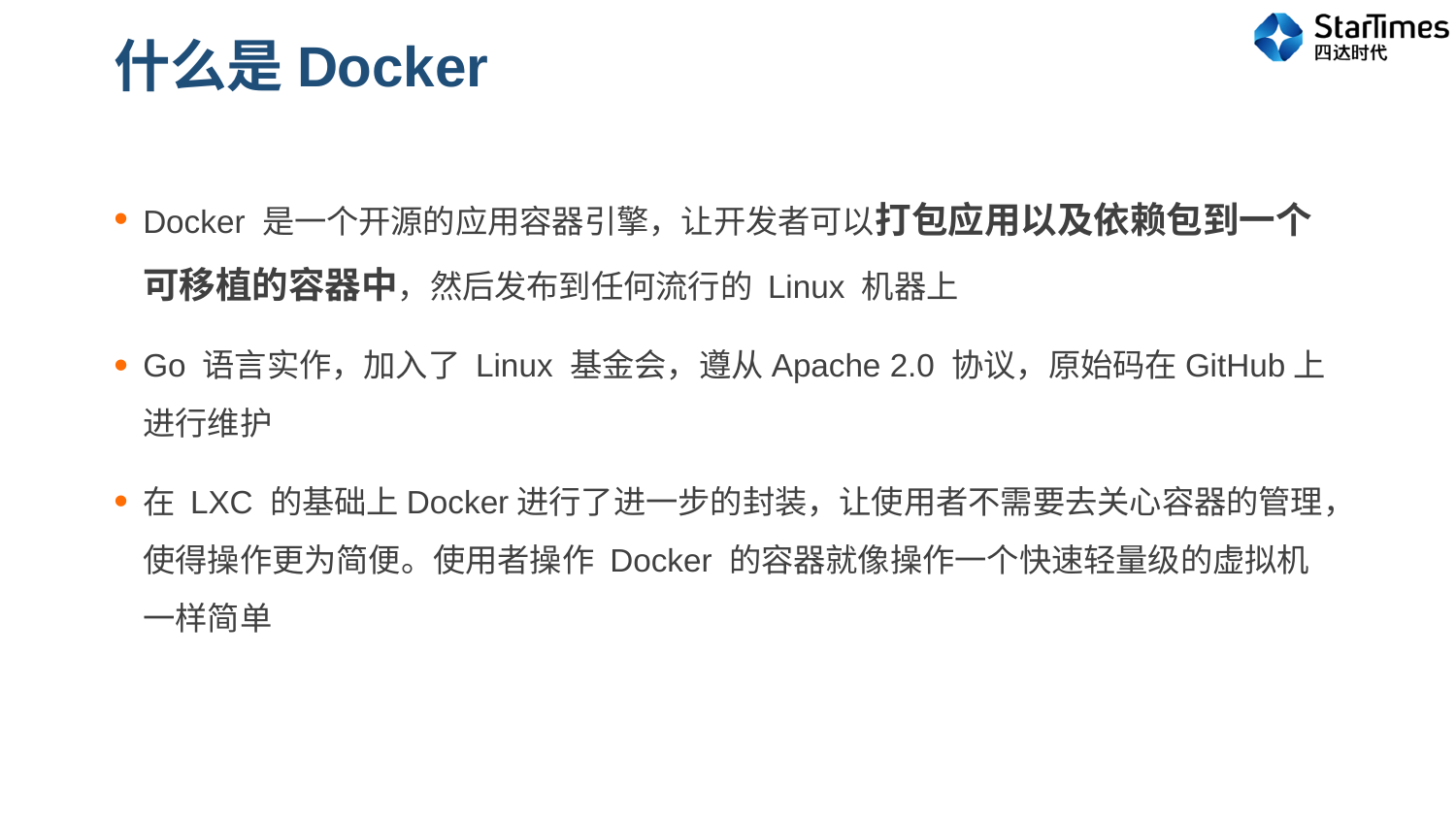

# 什么是Docker
Docker 是一个开源的应用容器引擎，让开发者可以打包应用以及依赖包到一个可移植的容器中，然后发布到任何流行的 Linux 机器上
Go 语言实作，加入了 Linux 基金会，遵从Apache 2.0 协议，原始码在GitHub上进行维护
在 LXC 的基础上Docker进行了进一步的封装，让使用者不需要去关心容器的管理，使得操作更为简便。使用者操作 Docker 的容器就像操作一个快速轻量级的虚拟机一样简单
4